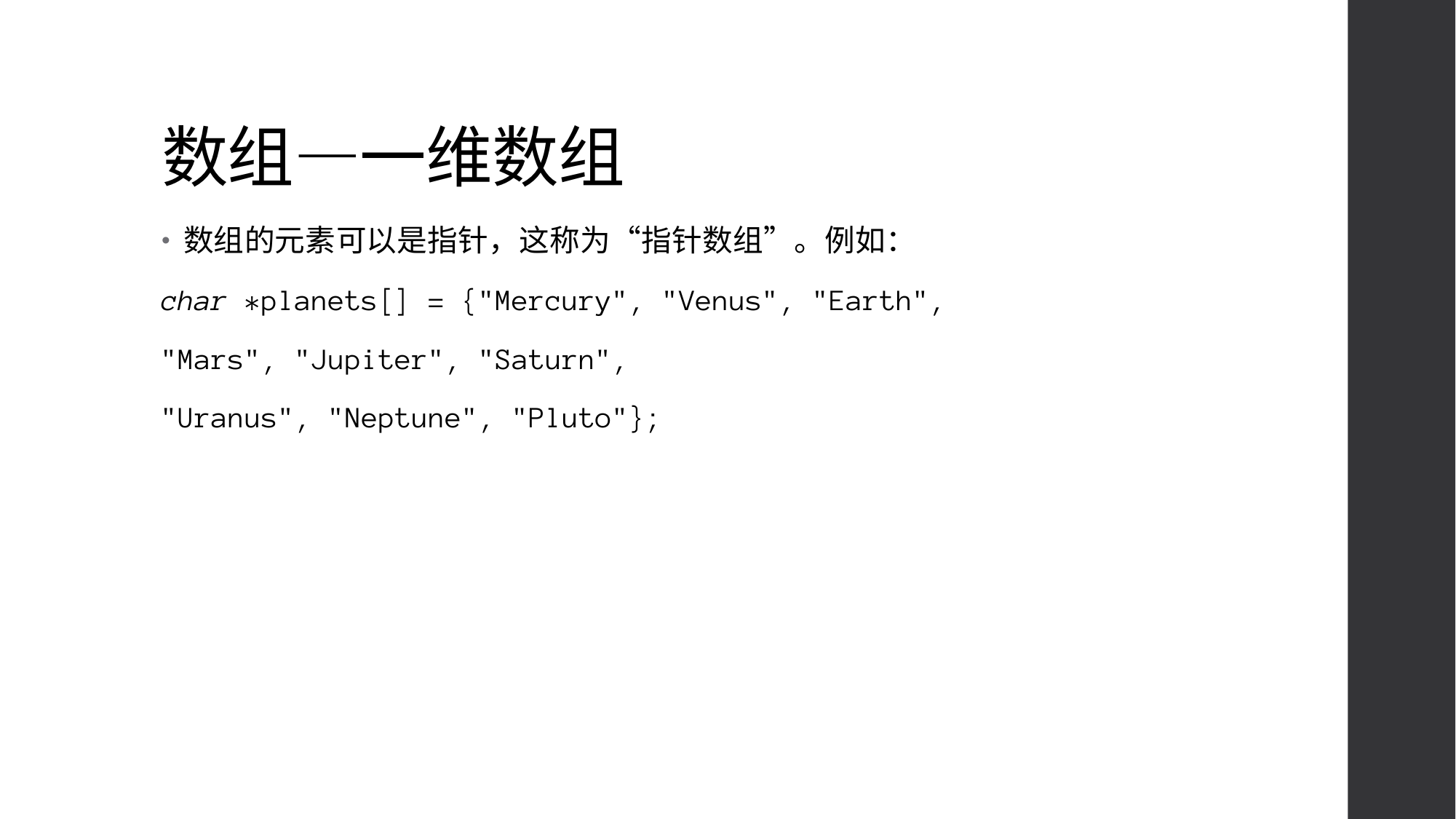

# 数组—一维数组
数组的元素可以是指针，这称为“指针数组”。例如：
char *planets[] = {"Mercury", "Venus", "Earth",
"Mars", "Jupiter", "Saturn",
"Uranus", "Neptune", "Pluto"};